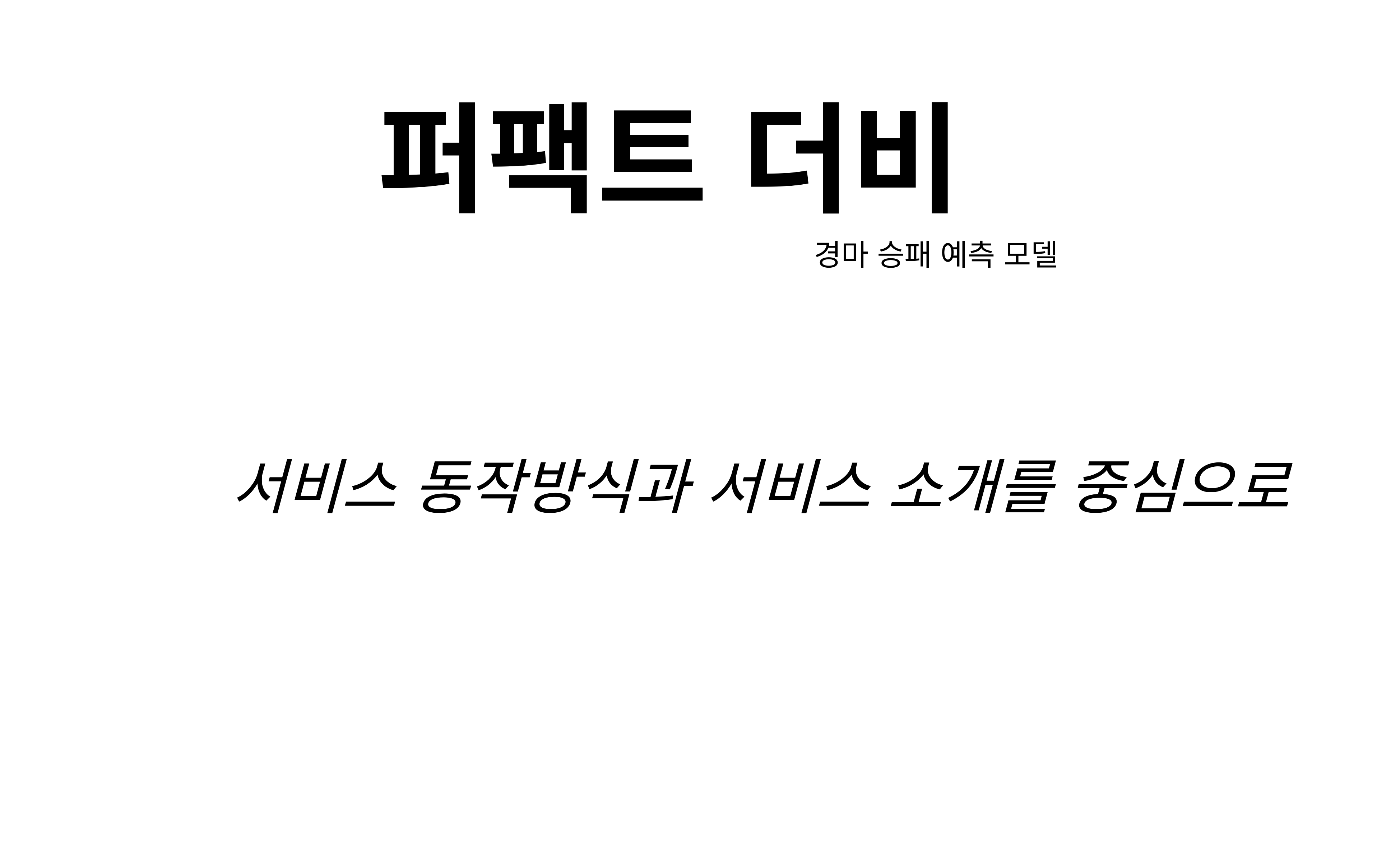

퍼팩트 더비
경마 승패 예측 모델
서비스 동작방식과 서비스 소개를 중심으로